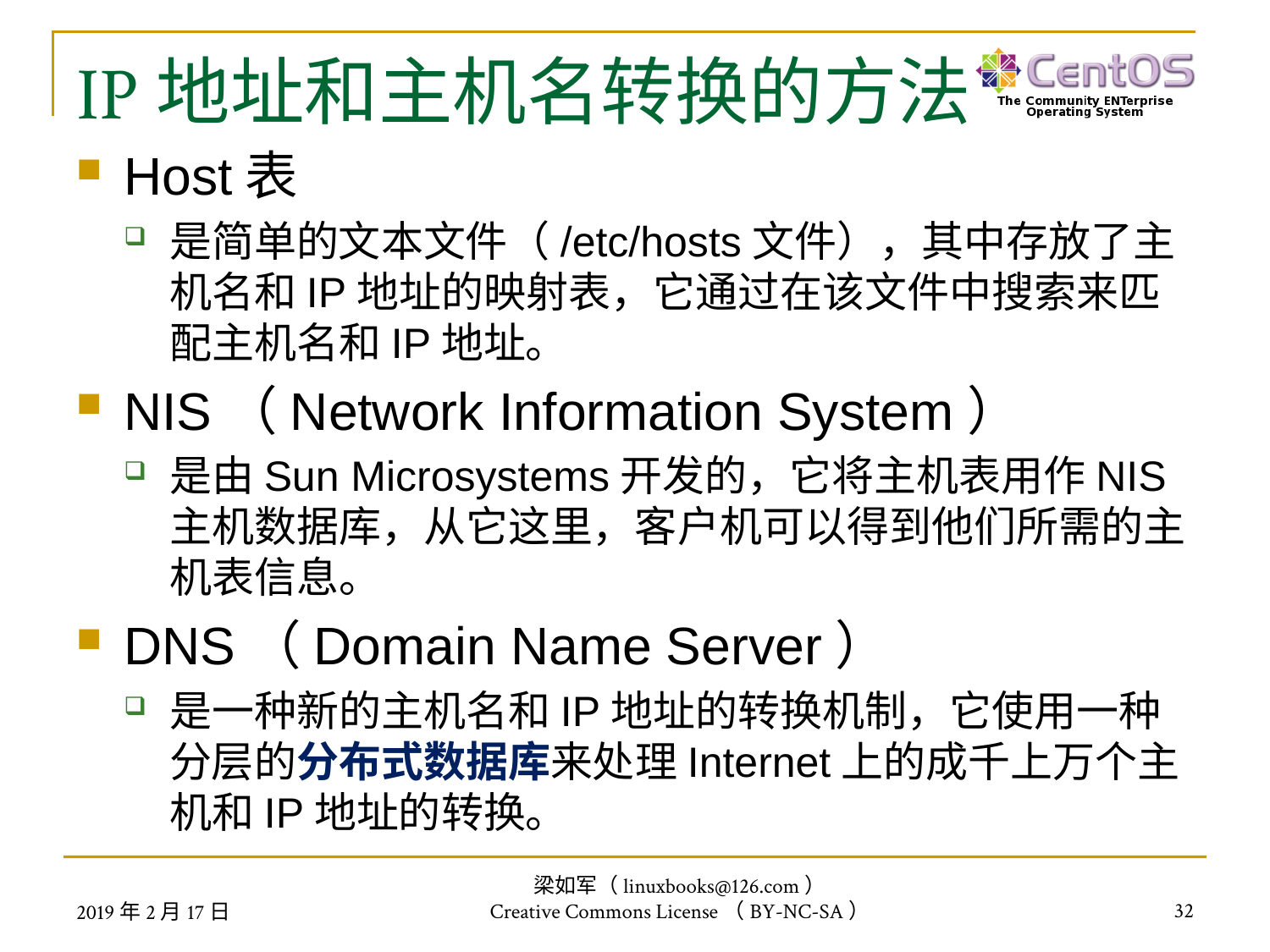

# IP地址和主机名转换的方法
Host表
是简单的文本文件（/etc/hosts文件），其中存放了主机名和IP地址的映射表，它通过在该文件中搜索来匹配主机名和IP地址。
NIS（Network Information System）
是由Sun Microsystems开发的，它将主机表用作NIS主机数据库，从它这里，客户机可以得到他们所需的主机表信息。
DNS（Domain Name Server）
是一种新的主机名和IP地址的转换机制，它使用一种分层的分布式数据库来处理Internet上的成千上万个主机和IP地址的转换。
梁如军（linuxbooks@126.com）
Creative Commons License（BY-NC-SA）
2019年2月17日
32